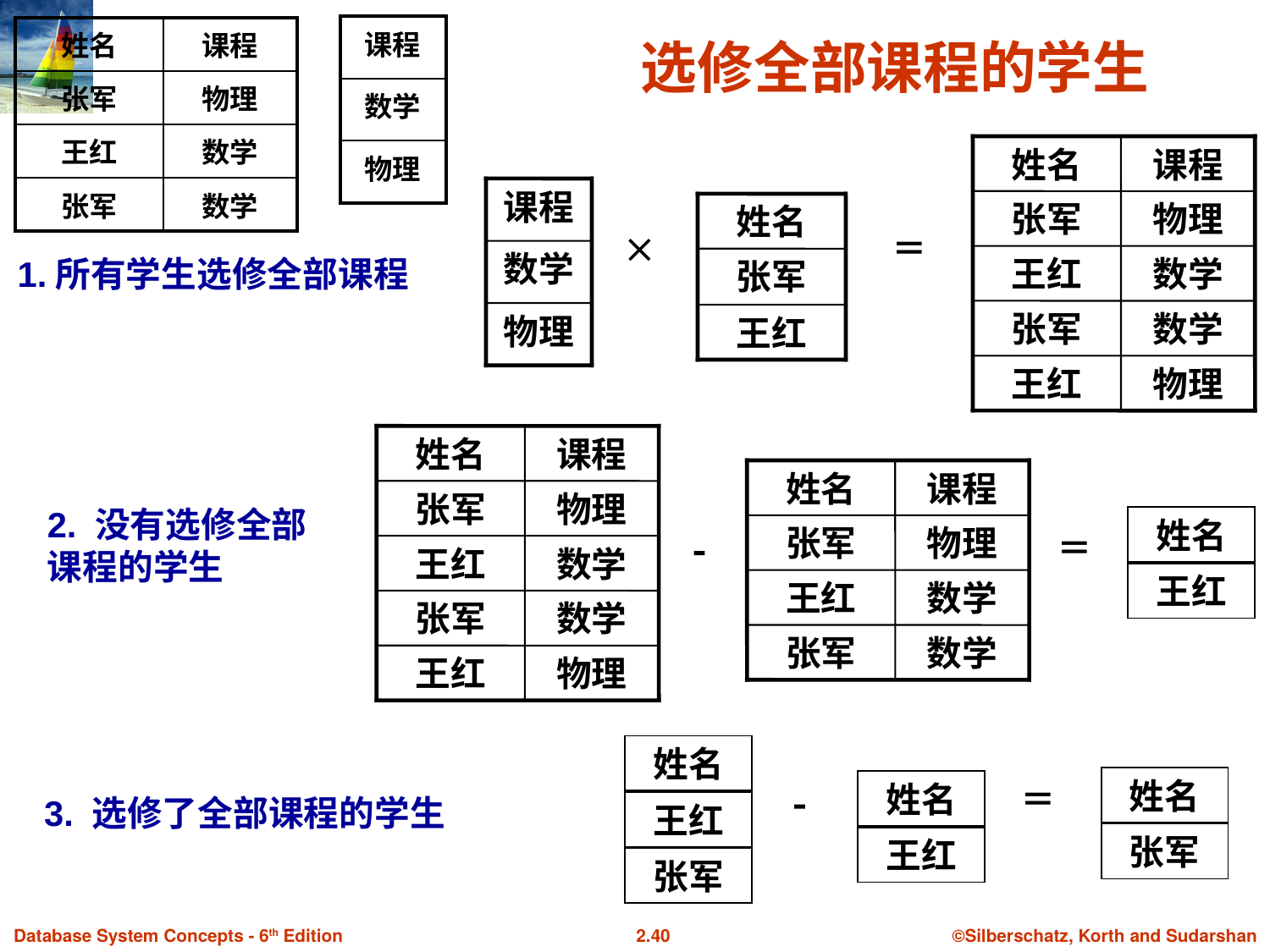

# 选修全部课程的学生
| 课程 |
| --- |
| 数学 |
| 物理 |
| 姓名 | 课程 |
| --- | --- |
| 张军 | 物理 |
| 王红 | 数学 |
| 张军 | 数学 |
姓名

课程

张军

物理
王红

数学
张军

数学
王红

物理

课程

数学

物理

姓名

张军

王红

×
＝
1.所有学生选修全部课程
姓名

课程

张军

物理
王红

数学
张军

数学
王红

物理

姓名

课程

张军

物理
王红

数学
张军

数学

姓名
＝
−
王红
2. 没有选修全部课程的学生
姓名
姓名
姓名
＝
−
王红
张军
王红
张军
3. 选修了全部课程的学生